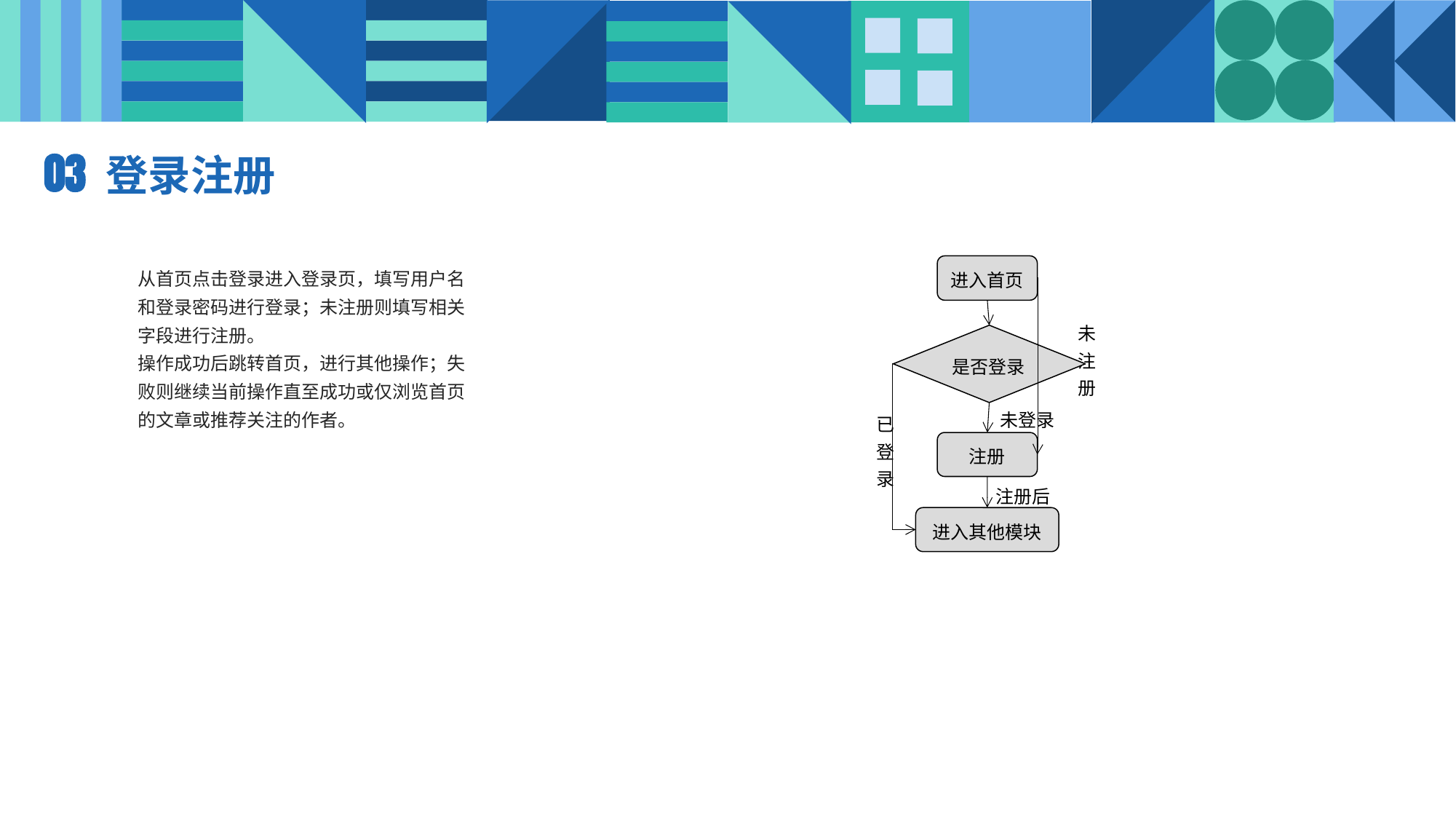

03 登录注册

进入首页
未注册
是否登录
未登录
已登录
注册
注册后
进入其他模块
从首页点击登录进入登录页，填写用户名和登录密码进行登录；未注册则填写相关字段进行注册。
操作成功后跳转首页，进行其他操作；失败则继续当前操作直至成功或仅浏览首页的文章或推荐关注的作者。